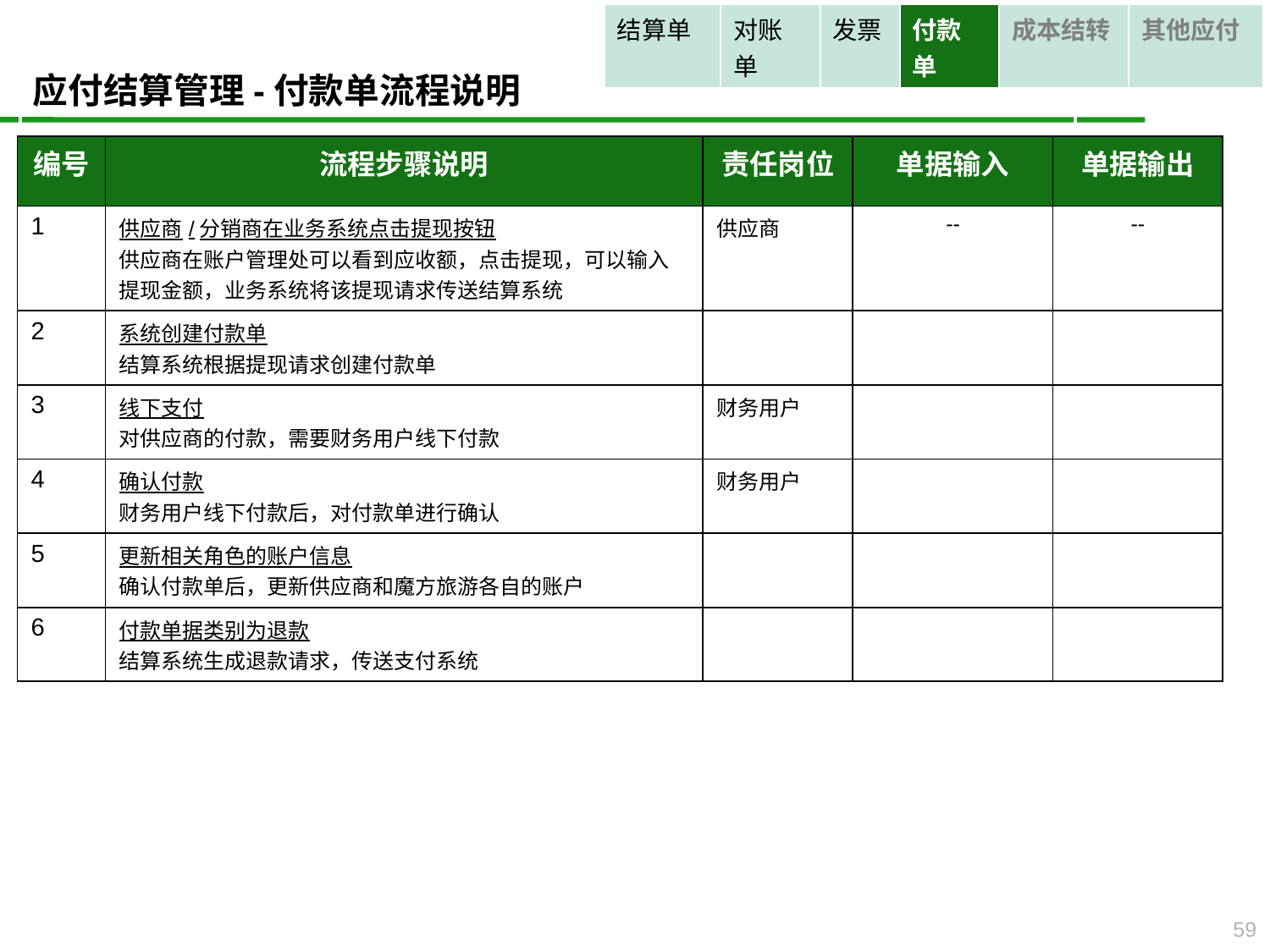

| 结算单 | 对账单 | 发票 | 付款单 | 成本结转 | 其他应付 |
| --- | --- | --- | --- | --- | --- |
应付结算管理-付款单流程说明
| 编号 | 流程步骤说明 | 责任岗位 | 单据输入 | 单据输出 |
| --- | --- | --- | --- | --- |
| 1 | 供应商/分销商在业务系统点击提现按钮 供应商在账户管理处可以看到应收额，点击提现，可以输入提现金额，业务系统将该提现请求传送结算系统 | 供应商 | -- | -- |
| 2 | 系统创建付款单 结算系统根据提现请求创建付款单 |  |  |  |
| 3 | 线下支付 对供应商的付款，需要财务用户线下付款 | 财务用户 |  |  |
| 4 | 确认付款 财务用户线下付款后，对付款单进行确认 | 财务用户 |  |  |
| 5 | 更新相关角色的账户信息 确认付款单后，更新供应商和魔方旅游各自的账户 |  |  |  |
| 6 | 付款单据类别为退款 结算系统生成退款请求，传送支付系统 |  |  |  |
59